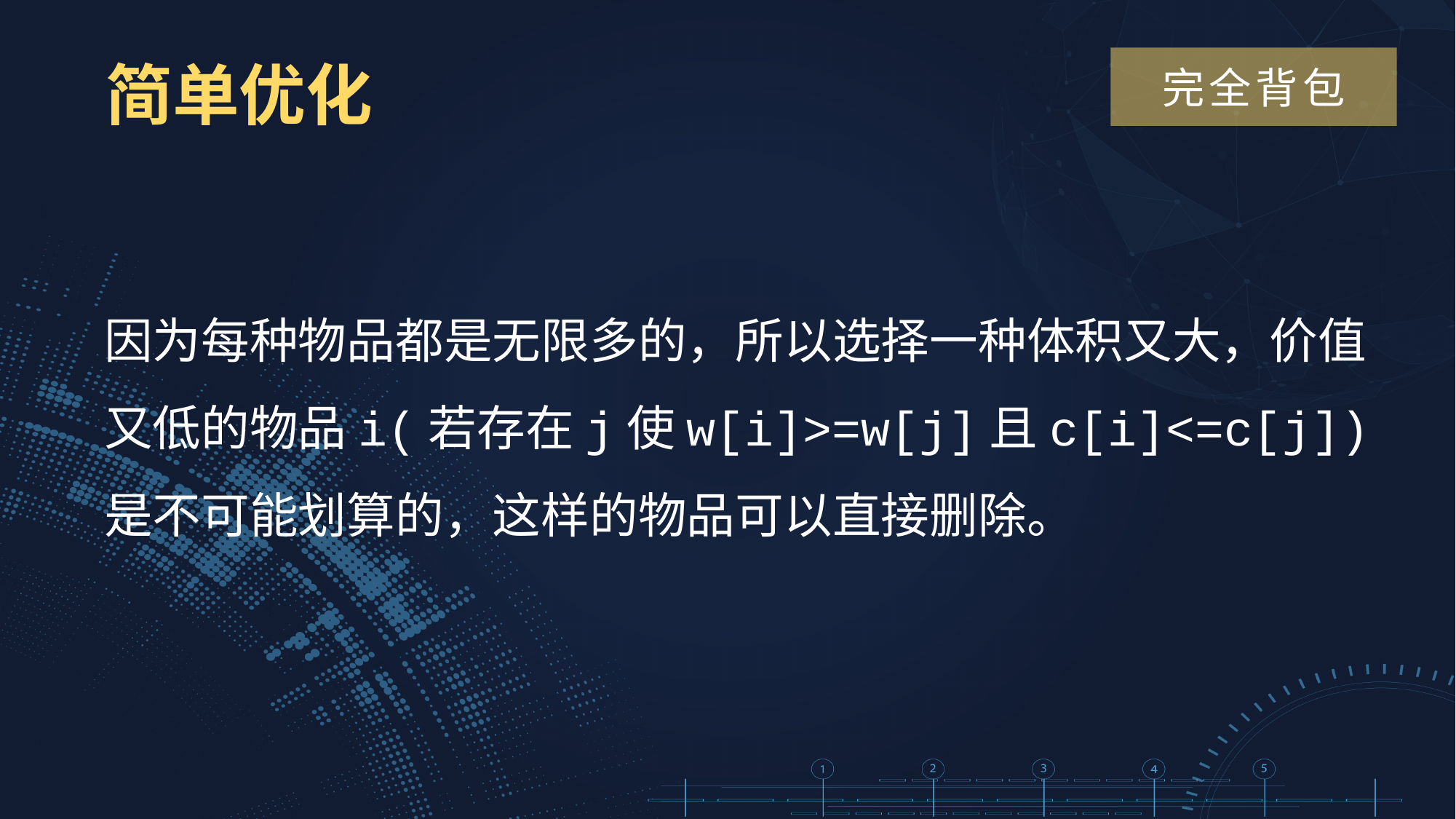

简单优化
完全背包
因为每种物品都是无限多的，所以选择一种体积又大，价值又低的物品i(若存在j使w[i]>=w[j]且c[i]<=c[j])是不可能划算的，这样的物品可以直接删除。